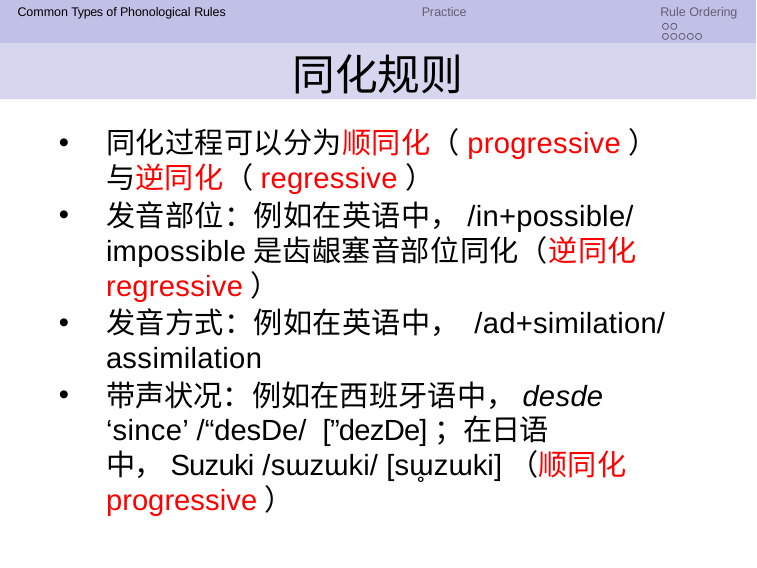

Common Types of Phonological Rules
Practice
Rule Ordering

同化规则
同化过程可以分为顺同化（progressive）与逆同化（regressive）
发音部位：例如在英语中，/in+possible/ impossible是齿龈塞音部位同化（逆同化regressive）
发音方式：例如在英语中， /ad+similation/  assimilation
带声状况：例如在西班牙语中，desde ‘since’ /“desDe/  [”dezDe]；在日语中，Suzuki /sɯzɯki/ [sɯ̥zɯki]（顺同化progressive）